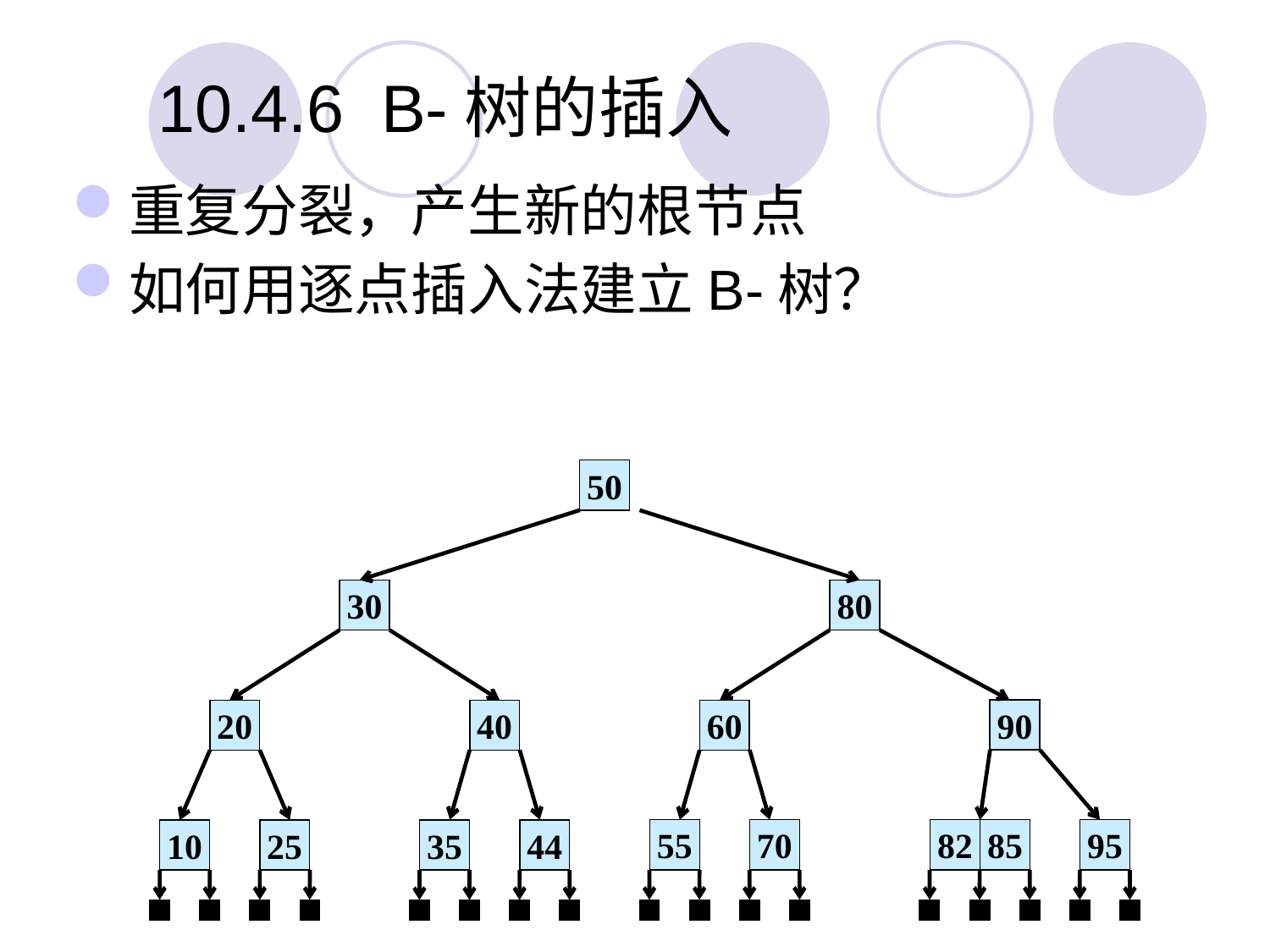

10.4.6  B-树的插入
63

重复分裂，产生新的根节点
如何用逐点插入法建立B-树？
50

30
80

90
20
40
60

55
70
82
85
95
10
25
35
44